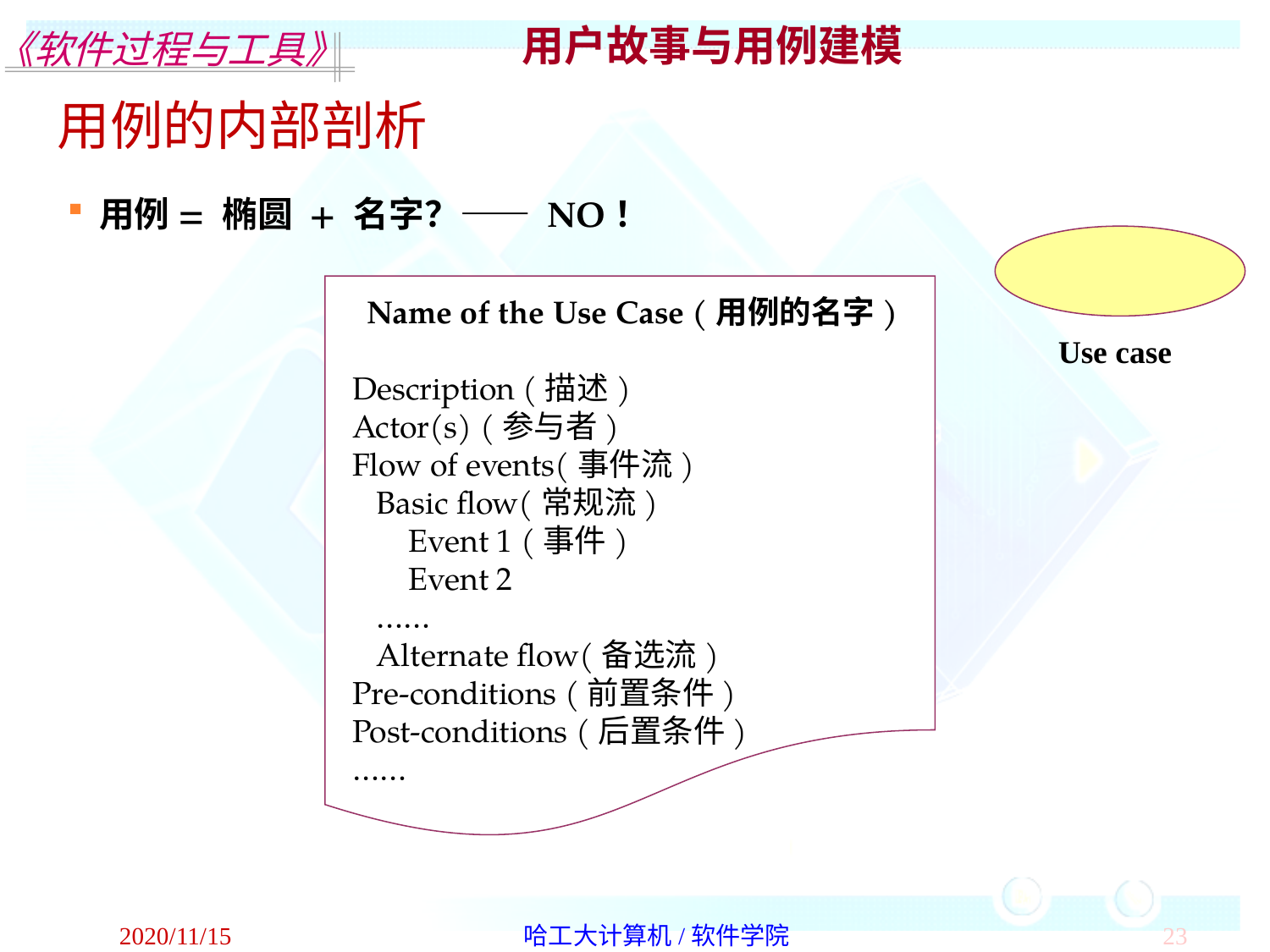

用户故事与用例建模
用例的内部剖析
用例= 椭圆 + 名字？—— NO！

Use case

Name of the Use Case (用例的名字)

Description (描述)
Actor(s) (参与者)
Flow of events(事件流)
   Basic flow(常规流)
       Event 1 (事件)
       Event 2
   ……
   Alternate flow(备选流)
Pre-conditions (前置条件)
Post-conditions (后置条件)
……